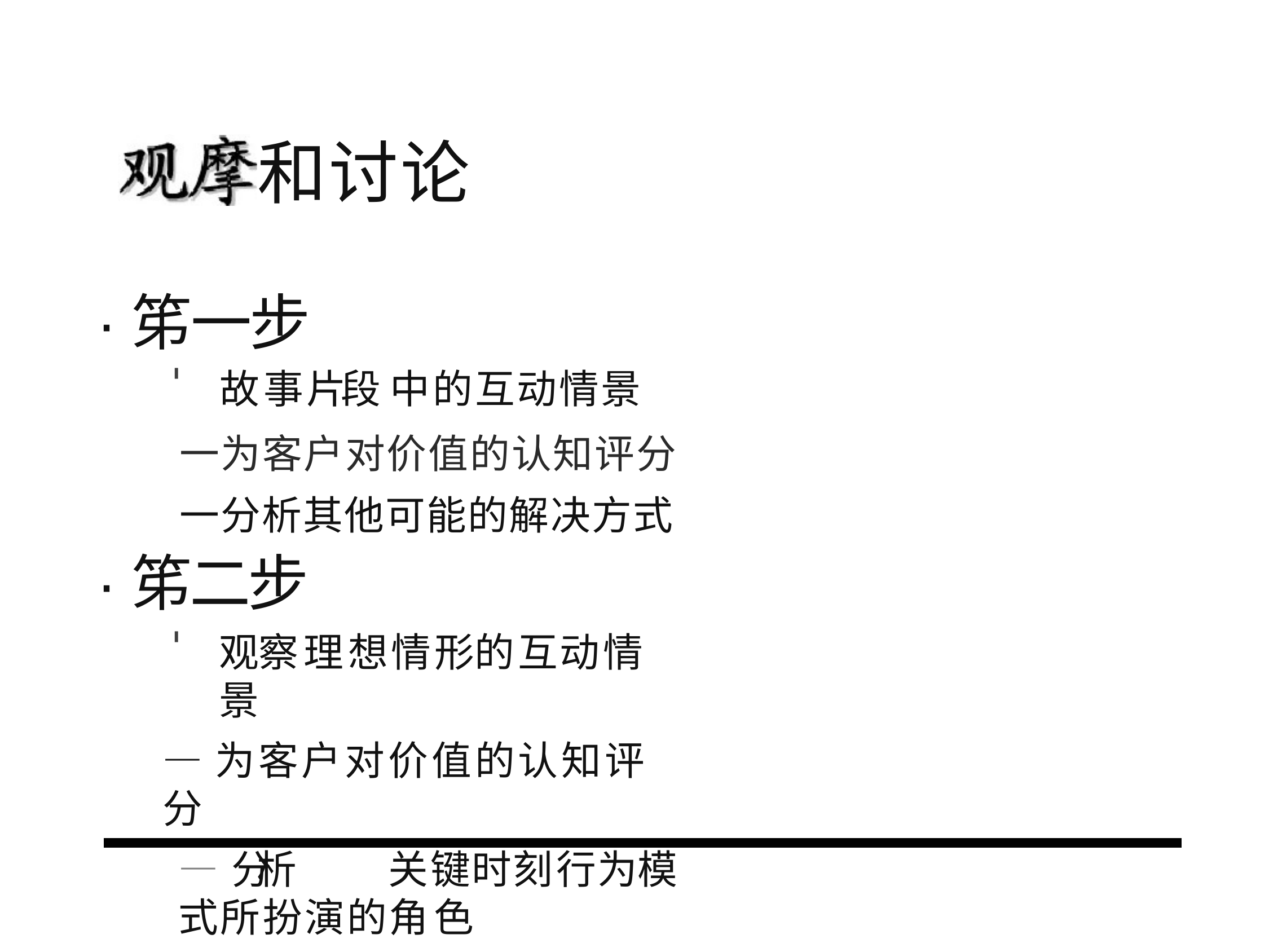

# 和讨论

·笫一步
故事片段 中的互动情景
一为客户对价值的认知评分 一分析其他可能的解决方式
·笫二步
观察理想情形的互动情景
—为客户对价值的认知评分
—  分析	关键时刻行为模式所扮演的角色